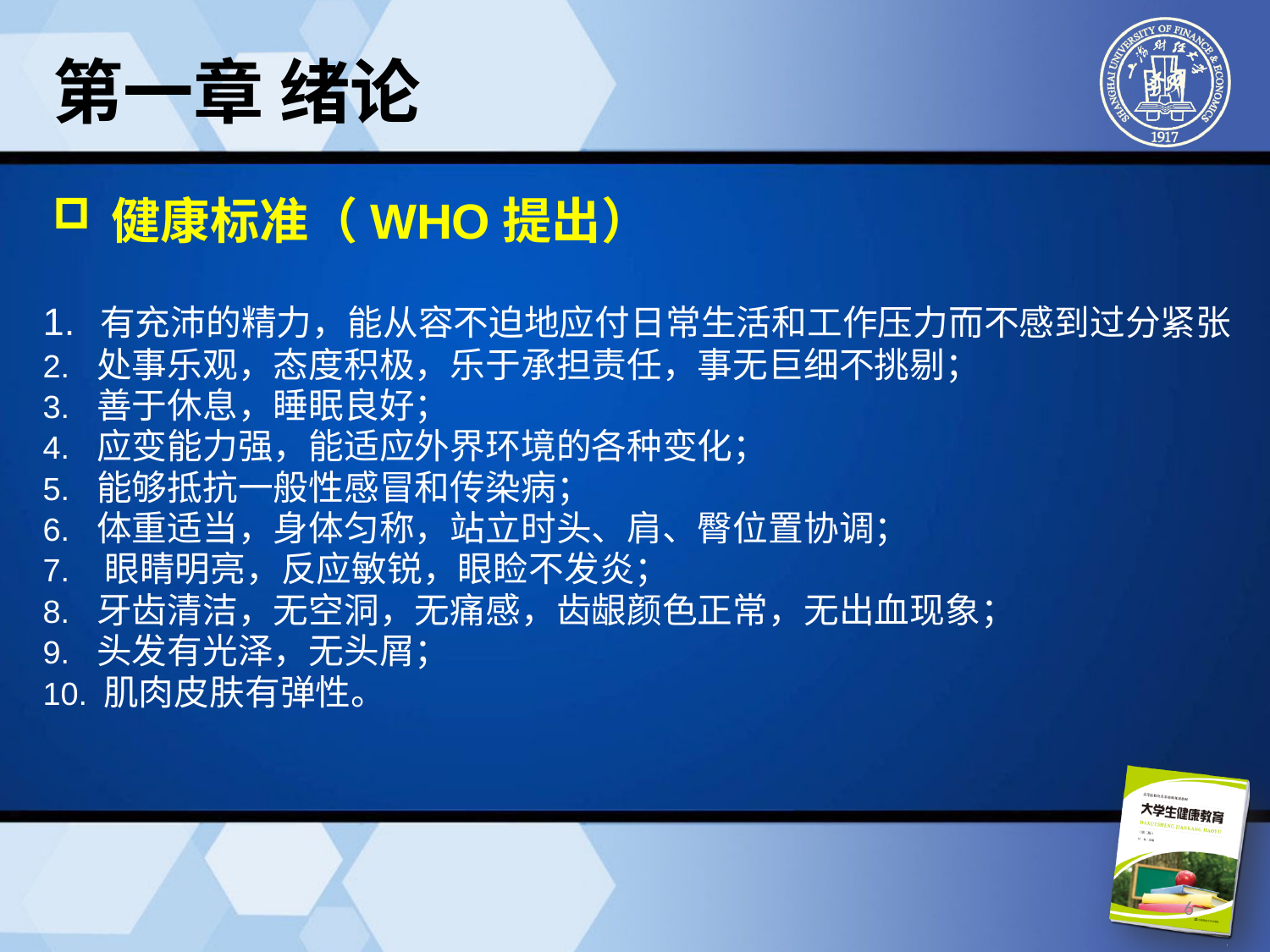

# 第一章 绪论
 健康标准（WHO提出）
 有充沛的精力，能从容不迫地应付日常生活和工作压力而不感到过分紧张
 处事乐观，态度积极，乐于承担责任，事无巨细不挑剔；
 善于休息，睡眠良好；
 应变能力强，能适应外界环境的各种变化；
 能够抵抗一般性感冒和传染病；
 体重适当，身体匀称，站立时头、肩、臀位置协调；
  眼睛明亮，反应敏锐，眼睑不发炎；
 牙齿清洁，无空洞，无痛感，齿龈颜色正常，无出血现象；
 头发有光泽，无头屑；
 肌肉皮肤有弹性。

6